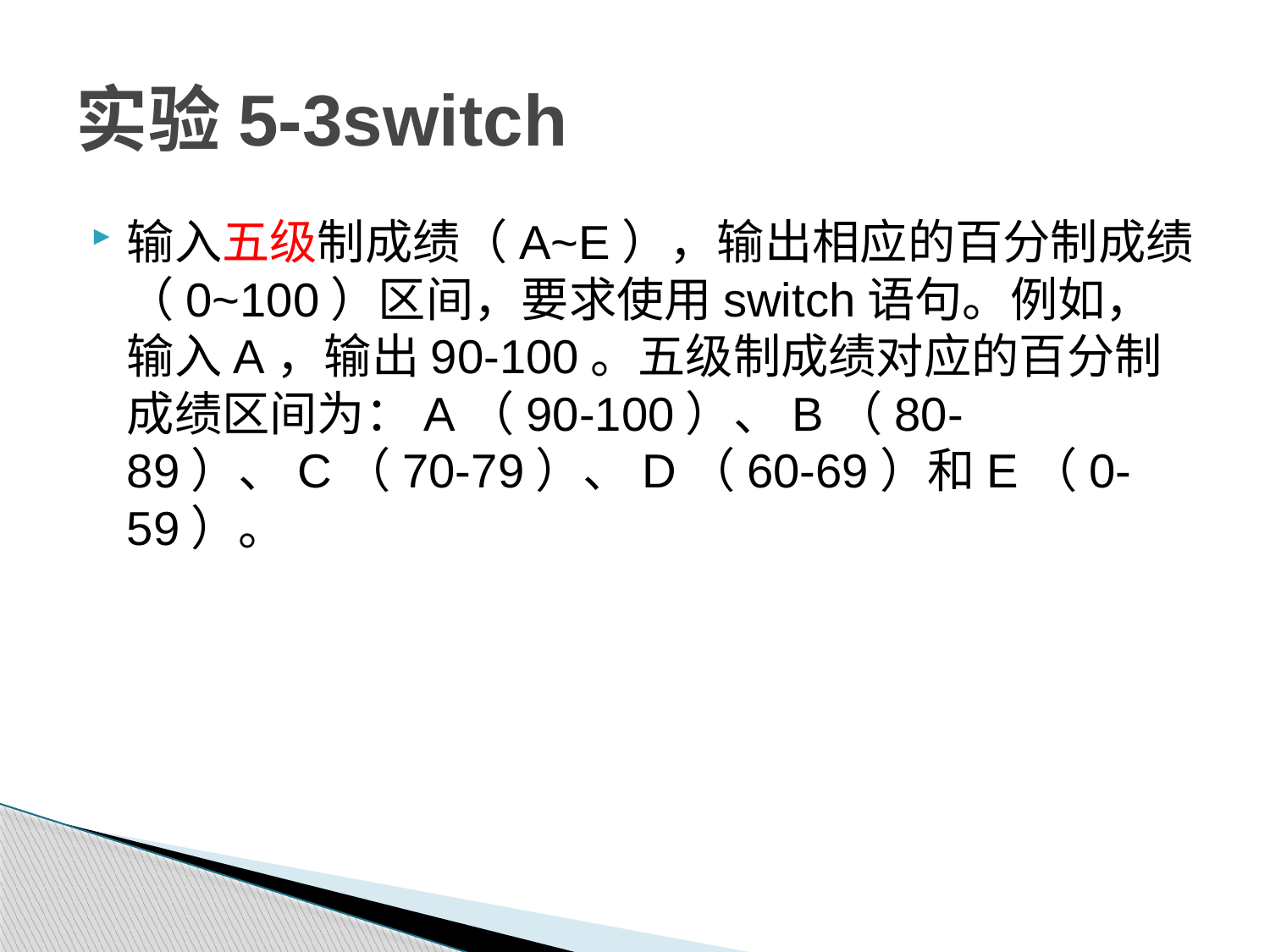

# 实验5-3switch
输入五级制成绩（A~E），输出相应的百分制成绩（0~100）区间，要求使用switch语句。例如，输入A，输出90-100。五级制成绩对应的百分制成绩区间为：A（90-100）、B（80-89）、C（70-79）、D（60-69）和E（0-59）。